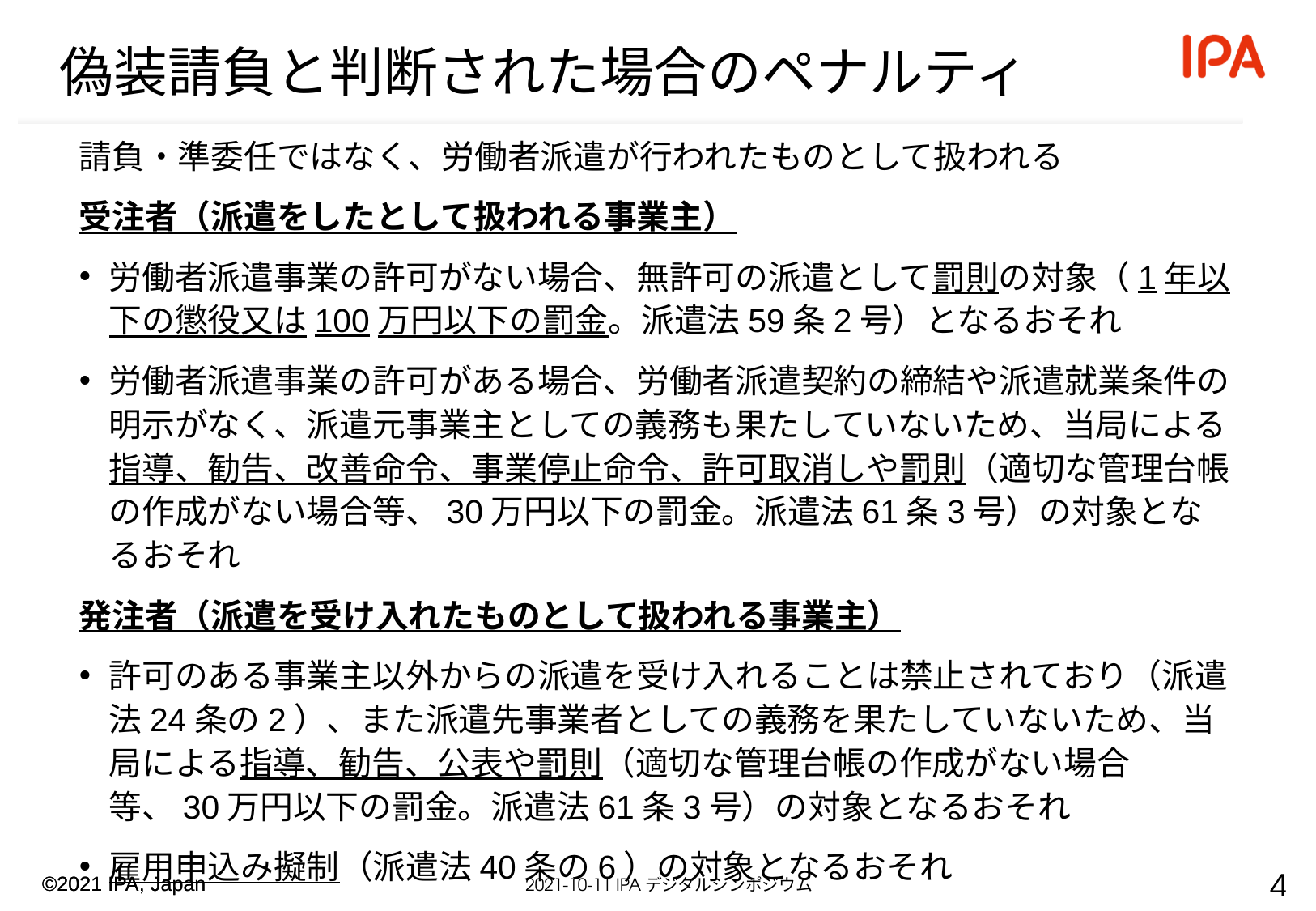

# 偽装請負と判断された場合のペナルティ
請負・準委任ではなく、労働者派遣が行われたものとして扱われる
受注者（派遣をしたとして扱われる事業主）
労働者派遣事業の許可がない場合、無許可の派遣として罰則の対象（1年以下の懲役又は100万円以下の罰金。派遣法59条2号）となるおそれ
労働者派遣事業の許可がある場合、労働者派遣契約の締結や派遣就業条件の明示がなく、派遣元事業主としての義務も果たしていないため、当局による指導、勧告、改善命令、事業停止命令、許可取消しや罰則（適切な管理台帳の作成がない場合等、30万円以下の罰金。派遣法61条3号）の対象となるおそれ
発注者（派遣を受け入れたものとして扱われる事業主）
許可のある事業主以外からの派遣を受け入れることは禁止されており（派遣法24条の2）、また派遣先事業者としての義務を果たしていないため、当局による指導、勧告、公表や罰則（適切な管理台帳の作成がない場合等、30万円以下の罰金。派遣法61条3号）の対象となるおそれ
雇用申込み擬制（派遣法40条の6）の対象となるおそれ

4